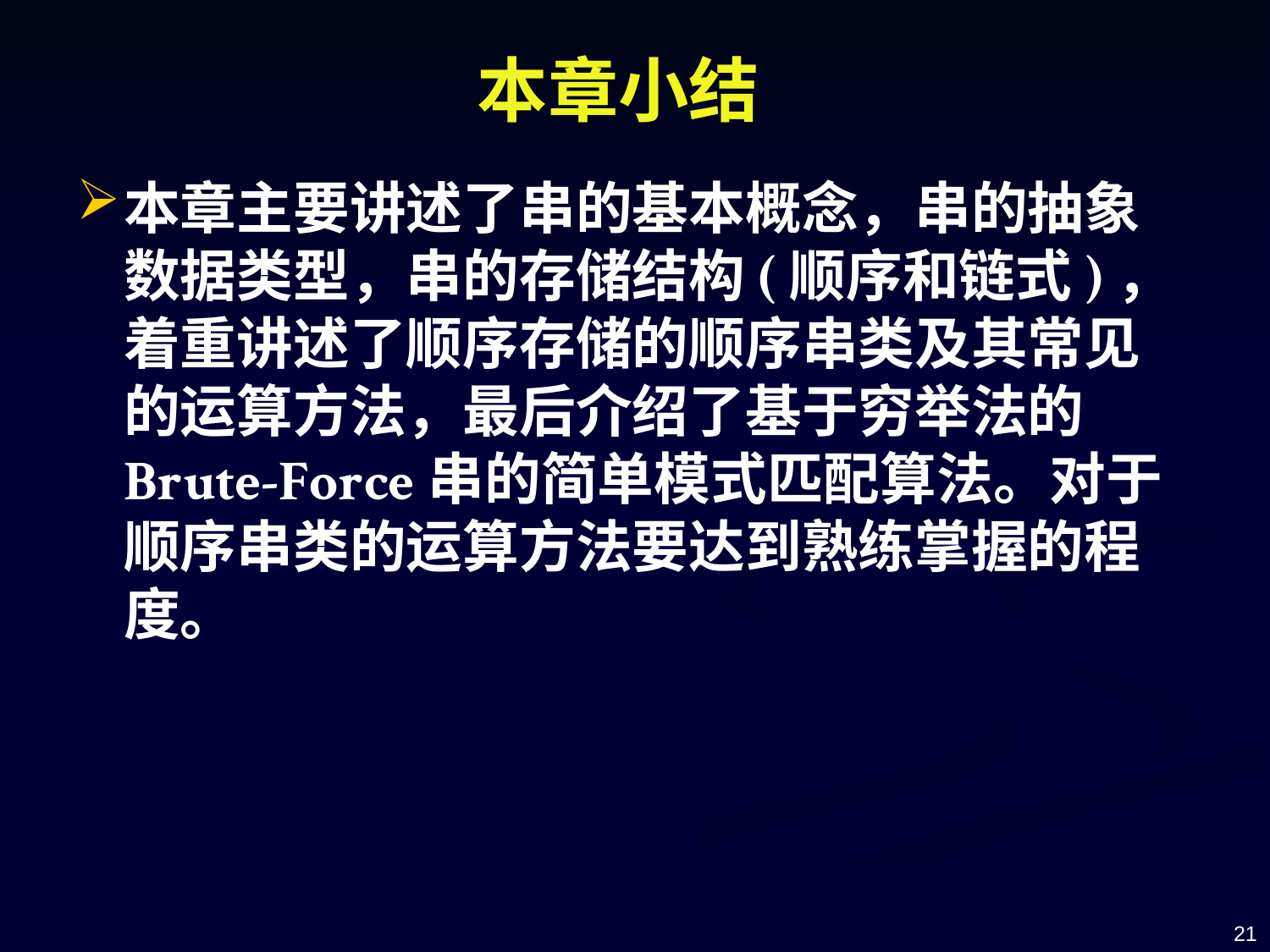

# 本章小结
本章主要讲述了串的基本概念，串的抽象数据类型，串的存储结构(顺序和链式)，着重讲述了顺序存储的顺序串类及其常见的运算方法，最后介绍了基于穷举法的Brute-Force串的简单模式匹配算法。对于顺序串类的运算方法要达到熟练掌握的程度。
21